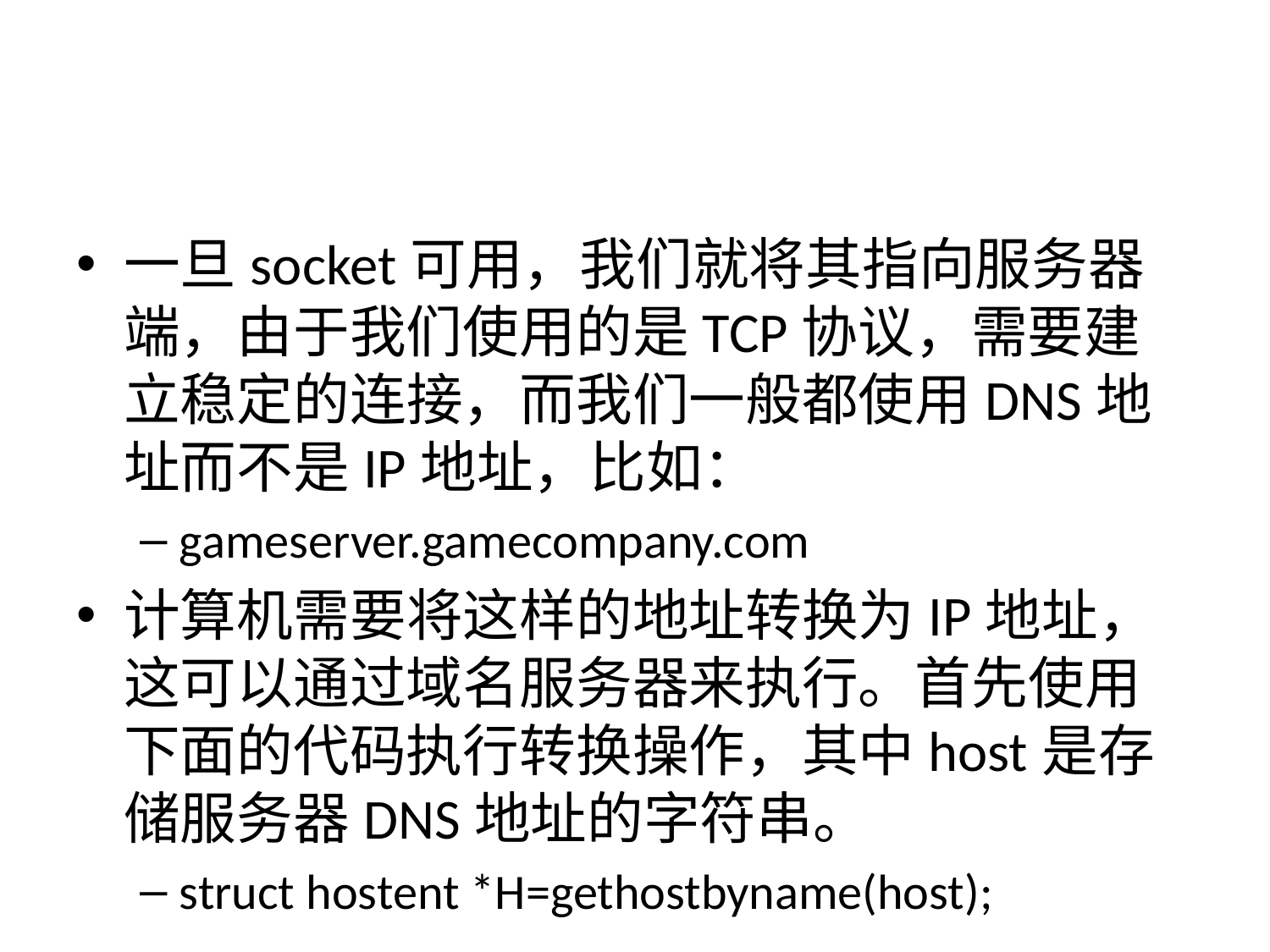

#
一旦socket可用，我们就将其指向服务器端，由于我们使用的是TCP协议，需要建立稳定的连接，而我们一般都使用DNS地址而不是IP地址，比如：
gameserver.gamecompany.com
计算机需要将这样的地址转换为IP地址，这可以通过域名服务器来执行。首先使用下面的代码执行转换操作，其中host是存储服务器DNS地址的字符串。
struct hostent *H=gethostbyname(host);